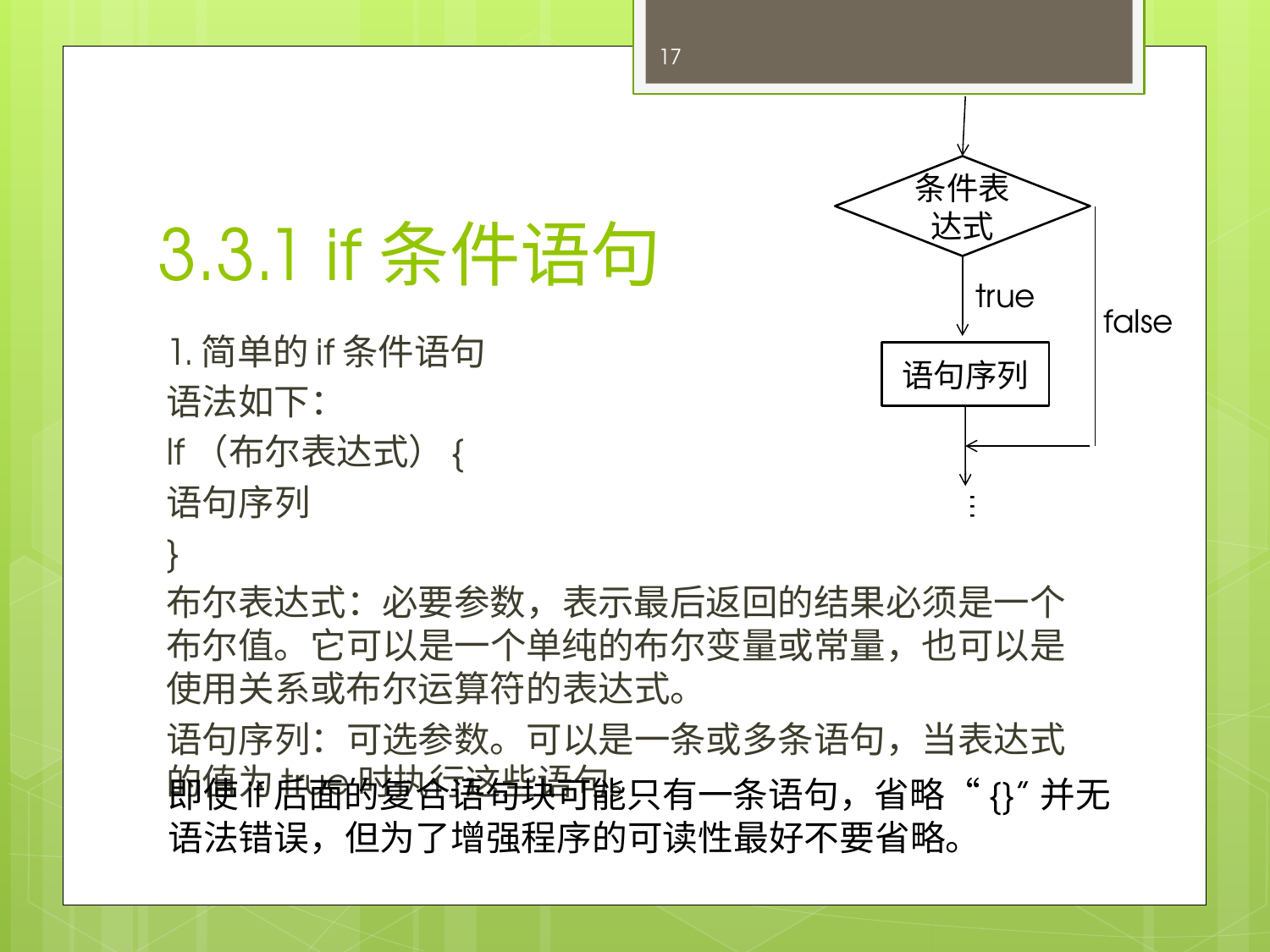

17
# 3.3.1 if条件语句
条件表达式
true
false
1.简单的if条件语句
语法如下：
If（布尔表达式）{
语句序列
}
布尔表达式：必要参数，表示最后返回的结果必须是一个布尔值。它可以是一个单纯的布尔变量或常量，也可以是使用关系或布尔运算符的表达式。
语句序列：可选参数。可以是一条或多条语句，当表达式的值为true时执行这些语句。
语句序列
…
即使if后面的复合语句块可能只有一条语句，省略“{}”并无
语法错误，但为了增强程序的可读性最好不要省略。